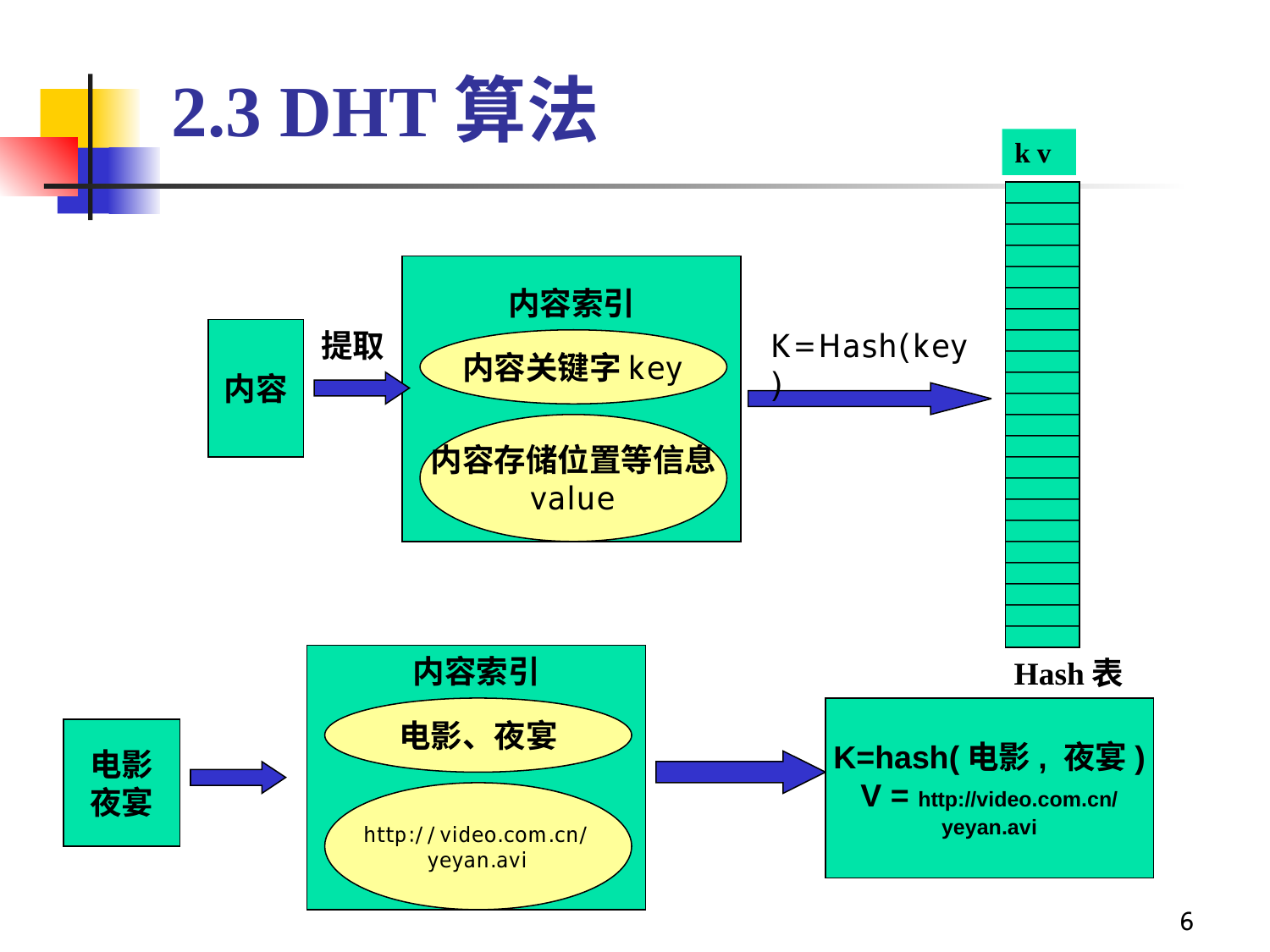

# 2.3 DHT算法
k v

内容索引
内容
提取
K=Hash(key)
内容关键字key

内容存储位置等信息
value

内容索引
Hash表
电影、夜宴
K=hash(电影, 夜宴)
V = http://video.com.cn/
yeyan.avi
电影
夜宴

http://video.com.cn/
yeyan.avi
6